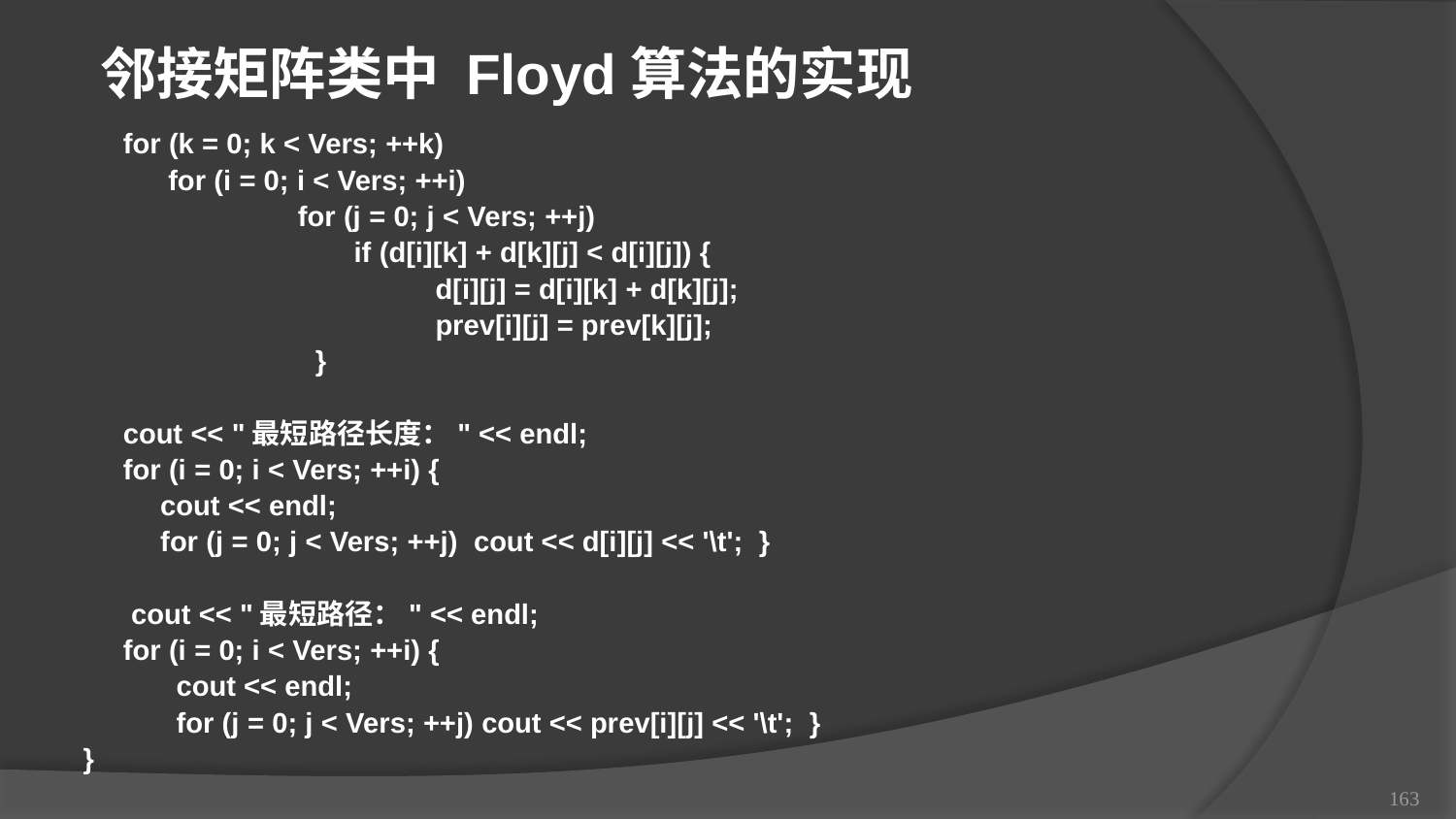

邻接矩阵类中 Floyd算法的实现
     for (k = 0; k < Vers; ++k)
	   for (i = 0; i < Vers; ++i)
		 for (j = 0; j < Vers; ++j)
		        if (d[i][k] + d[k][j] < d[i][j]) {
			d[i][j] = d[i][k] + d[k][j];
			prev[i][j] = prev[k][j];
                             }

     cout << "最短路径长度：" << endl;
     for (i = 0; i < Vers; ++i) {
	  cout << endl;
	  for (j = 0; j < Vers; ++j)  cout << d[i][j] << '\t';  }

      cout << "最短路径：" << endl;
     for (i = 0; i < Vers; ++i) {
	    cout << endl;
	    for (j = 0; j < Vers; ++j) cout << prev[i][j] << '\t';  }
}
163